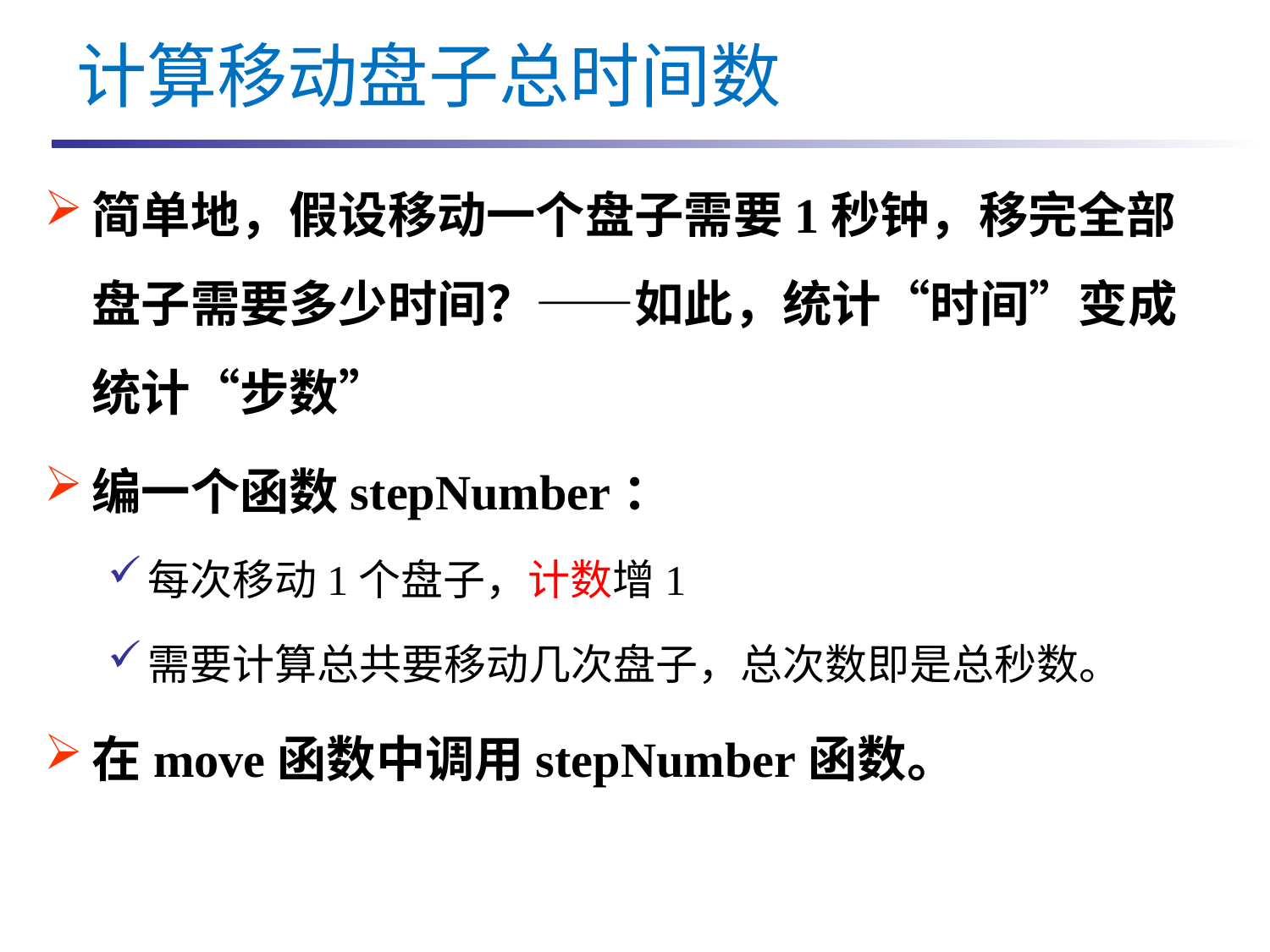

计算移动盘子总时间数
简单地，假设移动一个盘子需要1秒钟，移完全部盘子需要多少时间？——如此，统计“时间”变成统计“步数”
编一个函数stepNumber：
每次移动1个盘子，计数增1
需要计算总共要移动几次盘子，总次数即是总秒数。
在move函数中调用stepNumber函数。